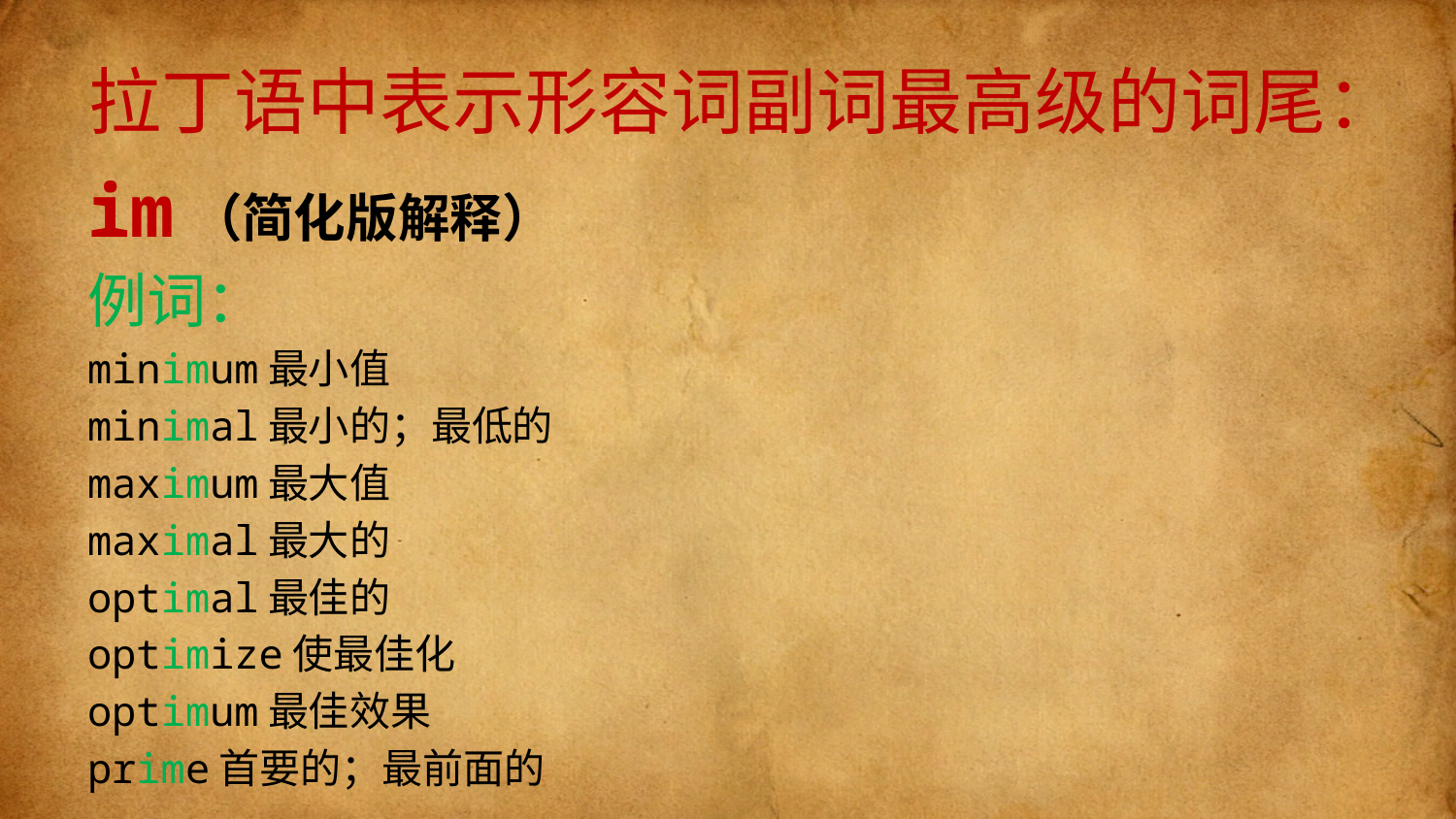

# 拉丁语中表示形容词副词最高级的词尾：
im（简化版解释）
例词：
minimum最小值
minimal最小的；最低的
maximum最大值
maximal最大的
optimal最佳的
optimize使最佳化
optimum最佳效果
prime首要的；最前面的